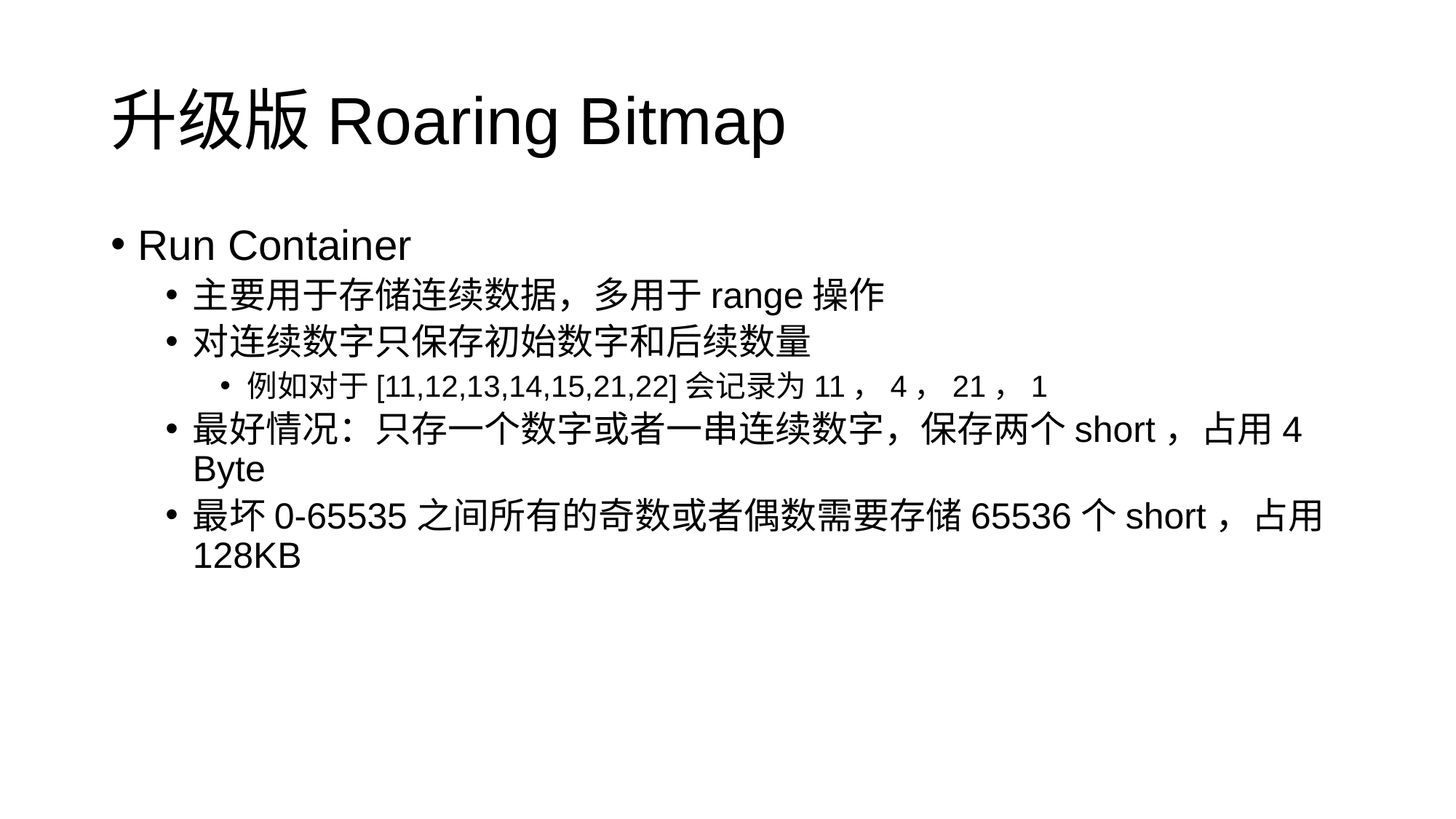

# 升级版Roaring Bitmap
Run Container
主要用于存储连续数据，多用于range操作
对连续数字只保存初始数字和后续数量
例如对于[11,12,13,14,15,21,22]会记录为11，4，21，1
最好情况：只存一个数字或者一串连续数字，保存两个short，占用4 Byte
最坏0-65535之间所有的奇数或者偶数需要存储65536个short，占用128KB